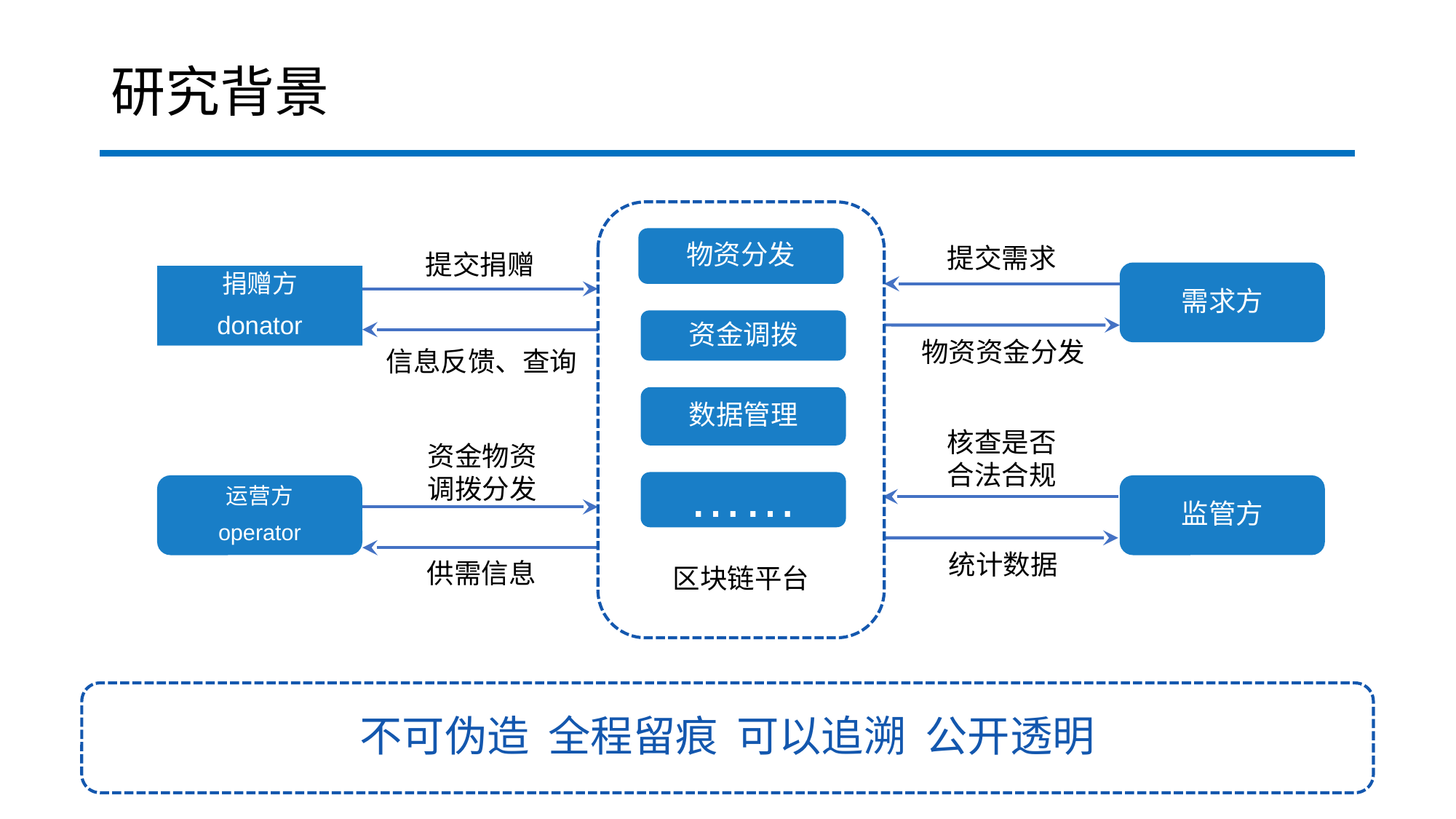

# 研究背景

物资分发
资金调拨
数据管理
区块链平台
……
提交需求
提交捐赠
需求方
捐赠方
donator
物资资金分发
信息反馈、查询

核查是否
合法合规
资金物资
调拨分发
运营方
operator
监管方
统计数据
供需信息
不可伪造  全程留痕  可以追溯  公开透明